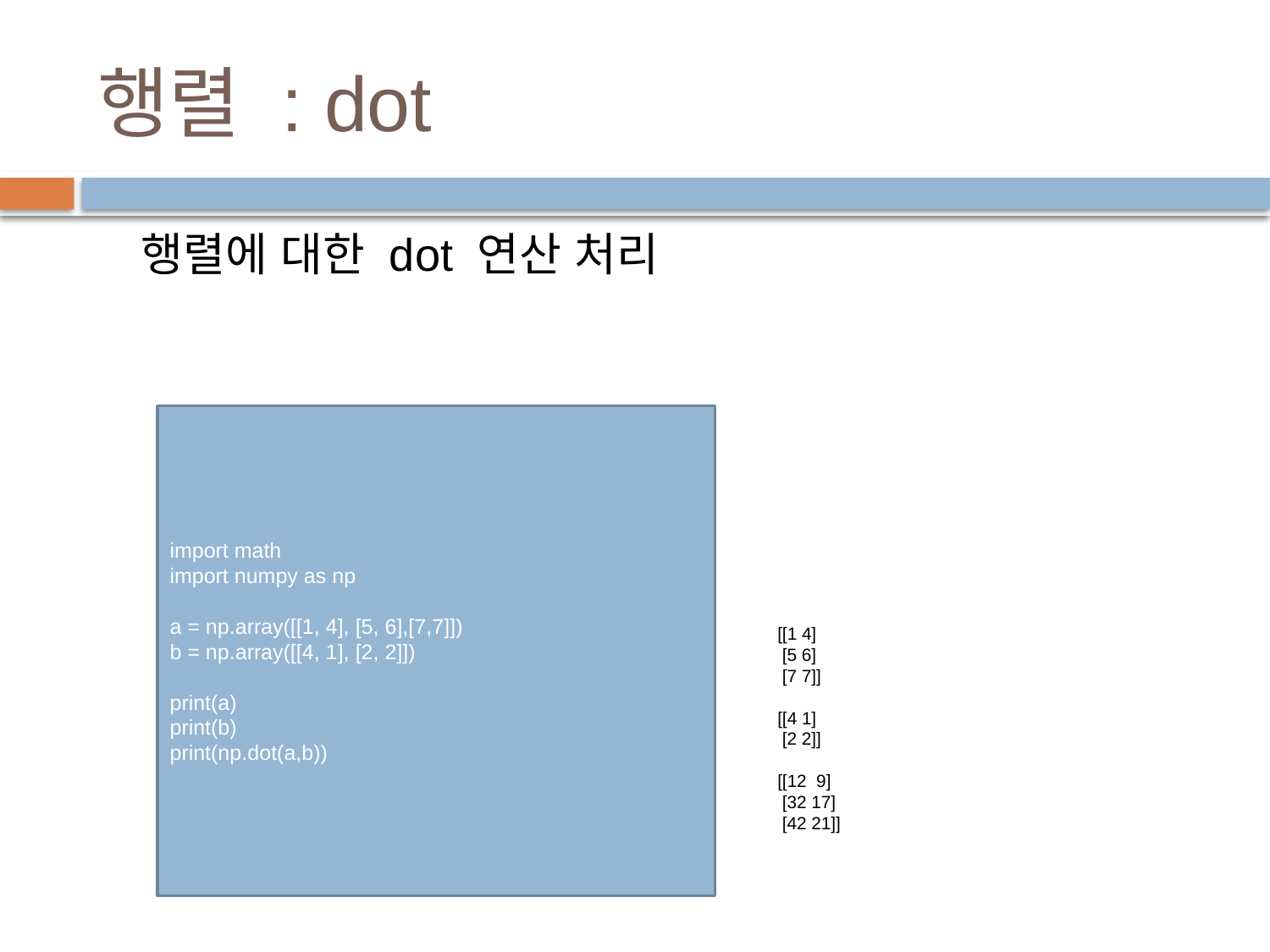

# 행렬 : dot
행렬에 대한 dot 연산 처리
import math
import numpy as np

a = np.array([[1, 4], [5, 6],[7,7]])
b = np.array([[4, 1], [2, 2]])

print(a)
print(b)
print(np.dot(a,b))
[[1 4]
 [5 6]
 [7 7]]

[[4 1]
 [2 2]]

[[12  9]
 [32 17]
 [42 21]]